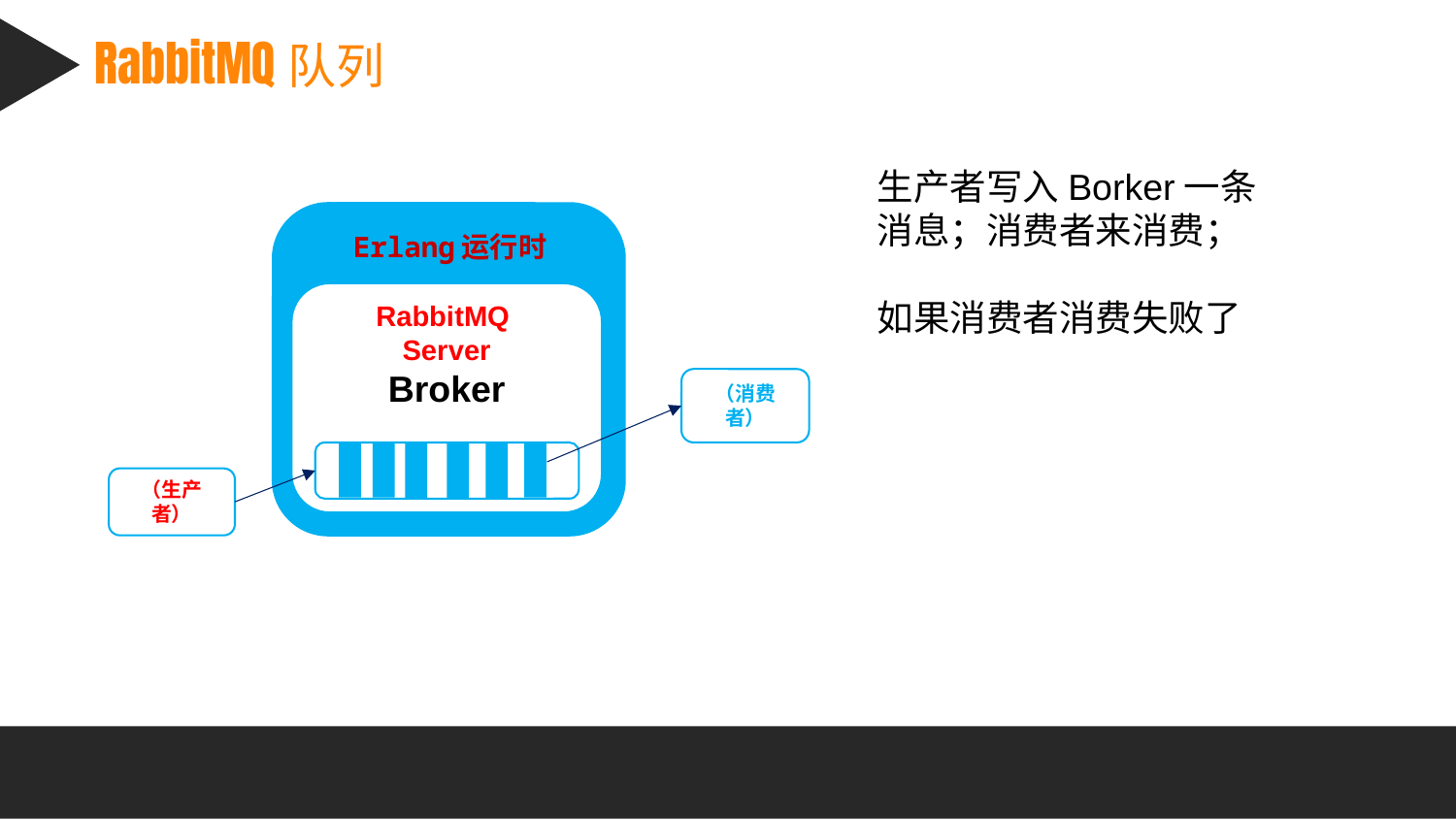

RabbitMQ队列
生产者写入Borker一条消息；消费者来消费；

如果消费者消费失败了

Erlang运行时
RabbitMQ
Server
Broker

（消费者）
（生产者）